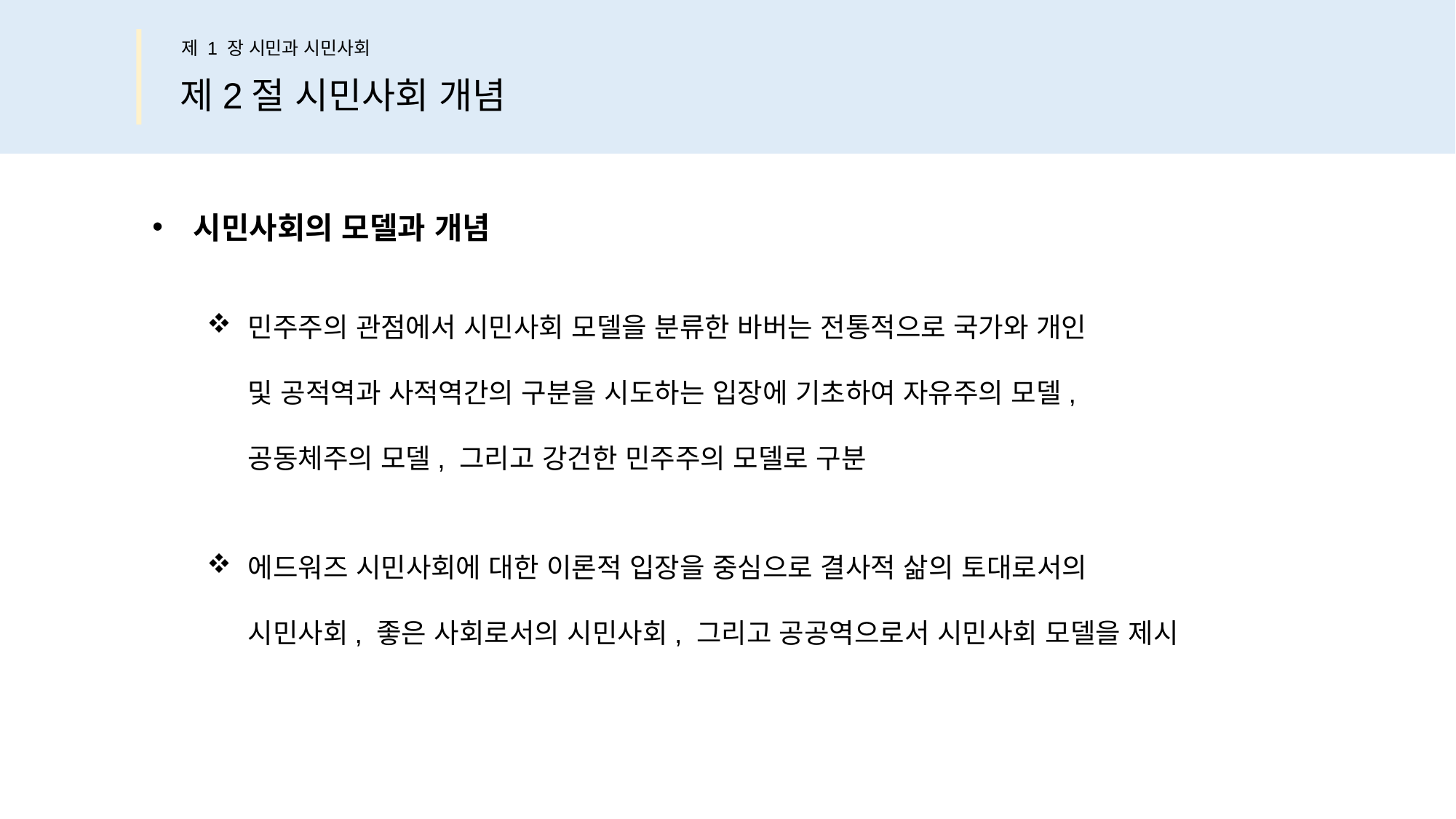

제 1 장 시민과 시민사회
제2절 시민사회 개념
시민사회의 모델과 개념

민주주의 관점에서 시민사회 모델을 분류한 바버는 전통적으로 국가와 개인
및 공적역과 사적역간의 구분을 시도하는 입장에 기초하여 자유주의 모델,
공동체주의 모델, 그리고 강건한 민주주의 모델로 구분

에드워즈 시민사회에 대한 이론적 입장을 중심으로 결사적 삶의 토대로서의
시민사회, 좋은 사회로서의 시민사회, 그리고 공공역으로서 시민사회 모델을 제시